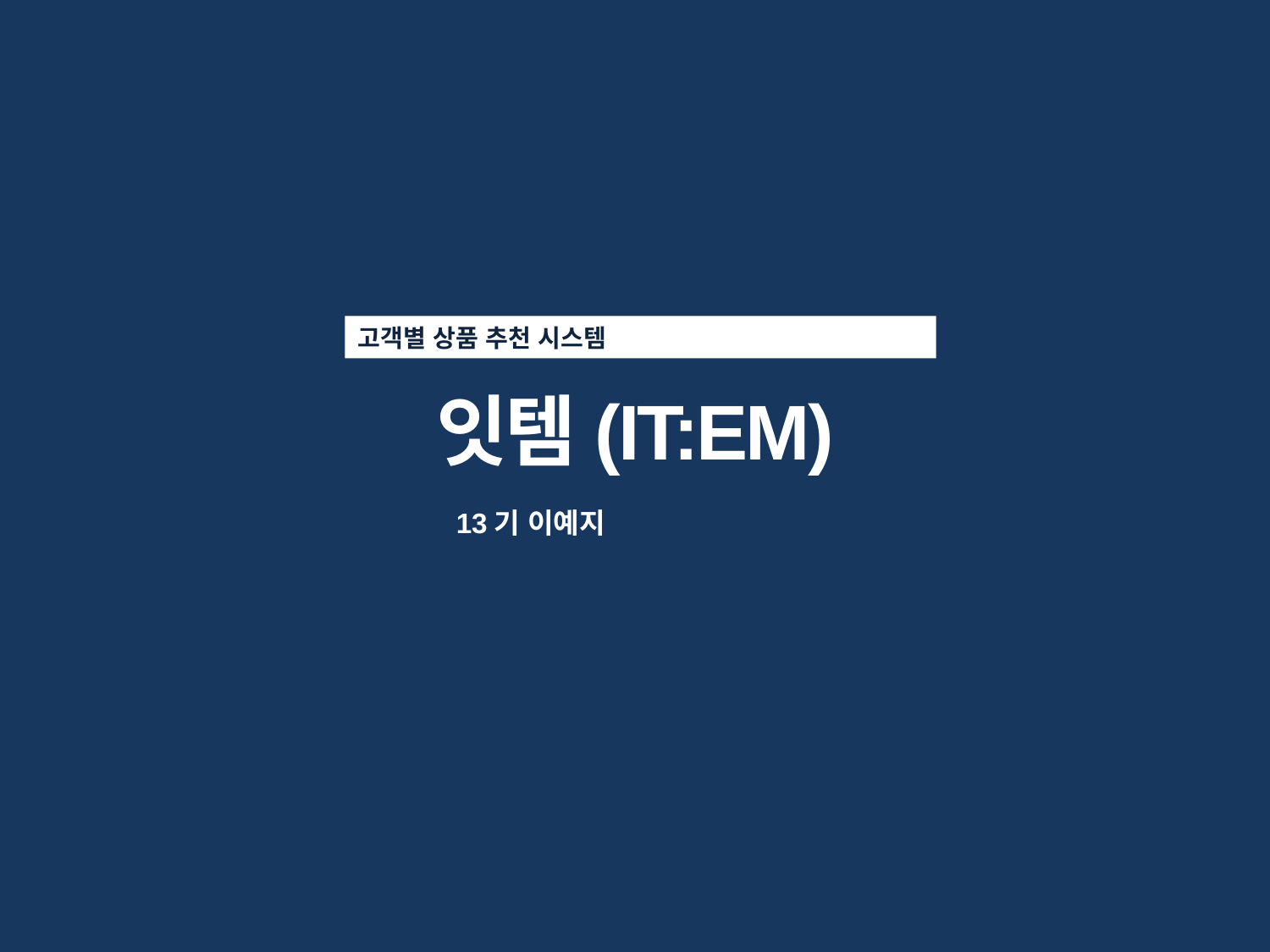

고객별 상품 추천 시스템
잇템(IT:EM)
13기 이예지